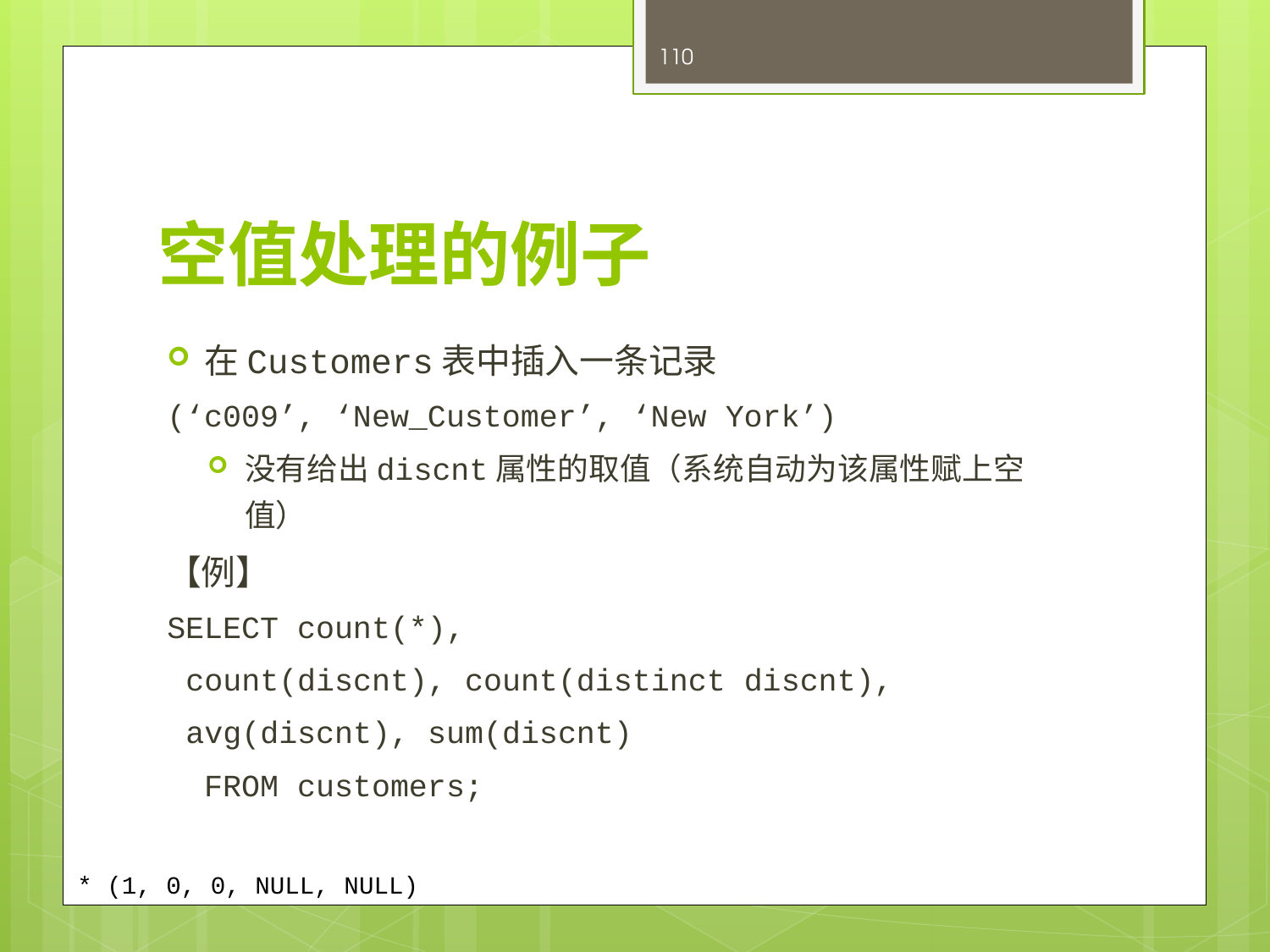

110
# 空值处理的例子
在Customers表中插入一条记录
	(‘c009’, ‘New_Customer’, ‘New York’)
没有给出discnt属性的取值（系统自动为该属性赋上空值）
【例】
SELECT count(*),
	 count(discnt), count(distinct discnt),
	 avg(discnt), sum(discnt)
  FROM customers;

* (1, 0, 0, NULL, NULL)